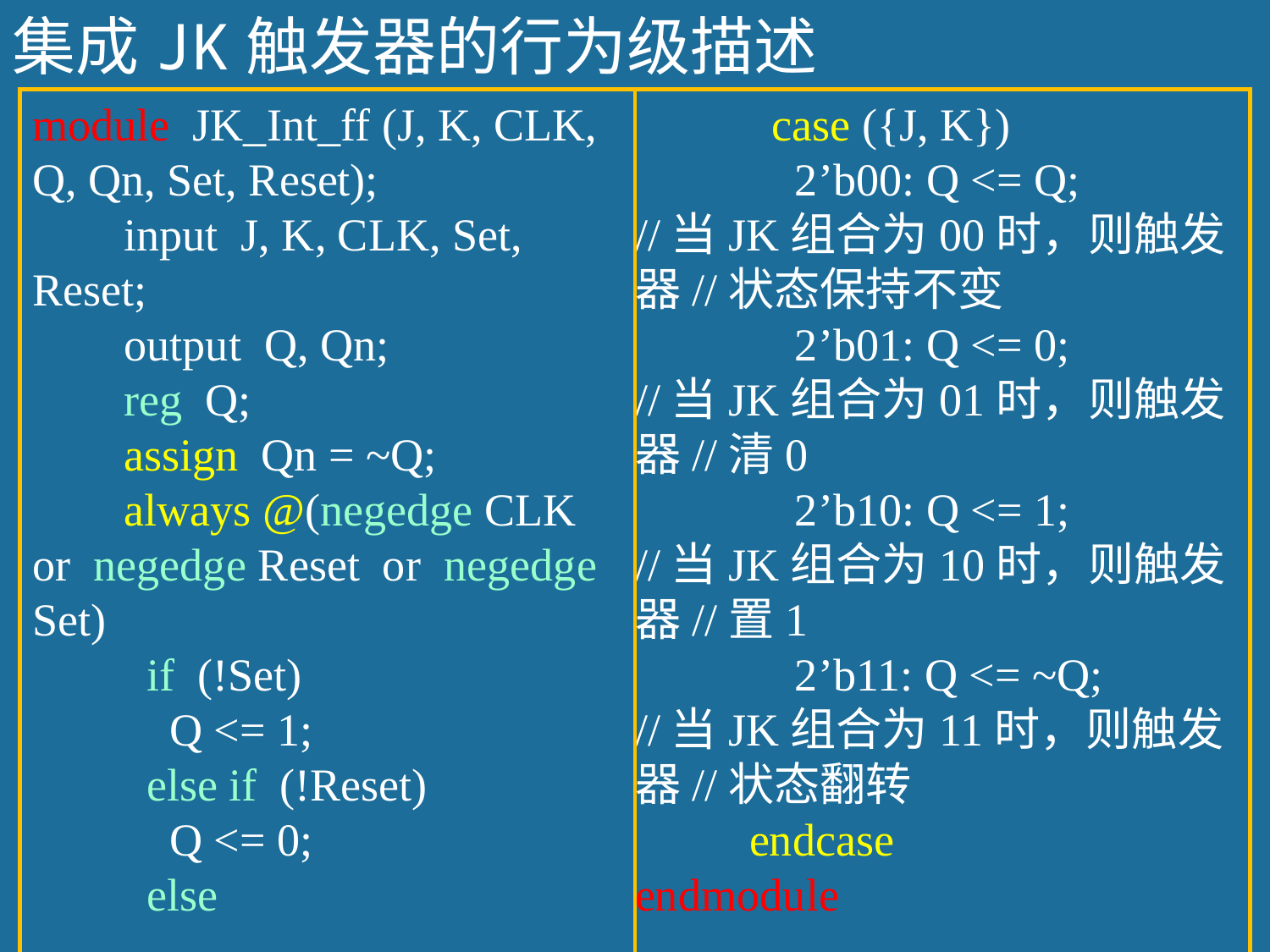

集成JK触发器的行为级描述
module  JK_Int_ff (J, K, CLK, Q, Qn, Set, Reset);
        input  J, K, CLK, Set, Reset;
        output  Q, Qn;
        reg  Q;
        assign  Qn = ~Q;
        always @(negedge CLK  or  negedge Reset  or  negedge Set)
          if  (!Set)
            Q <= 1;
          else if  (!Reset)
            Q <= 0;
          else
            case ({J, K})
              2’b00: Q <= Q;
//当JK组合为00时，则触发器//状态保持不变
              2’b01: Q <= 0;
//当JK组合为01时，则触发器//清0
              2’b10: Q <= 1;
//当JK组合为10时，则触发器//置1
              2’b11: Q <= ~Q;
//当JK组合为11时，则触发器//状态翻转
          endcase
endmodule
63